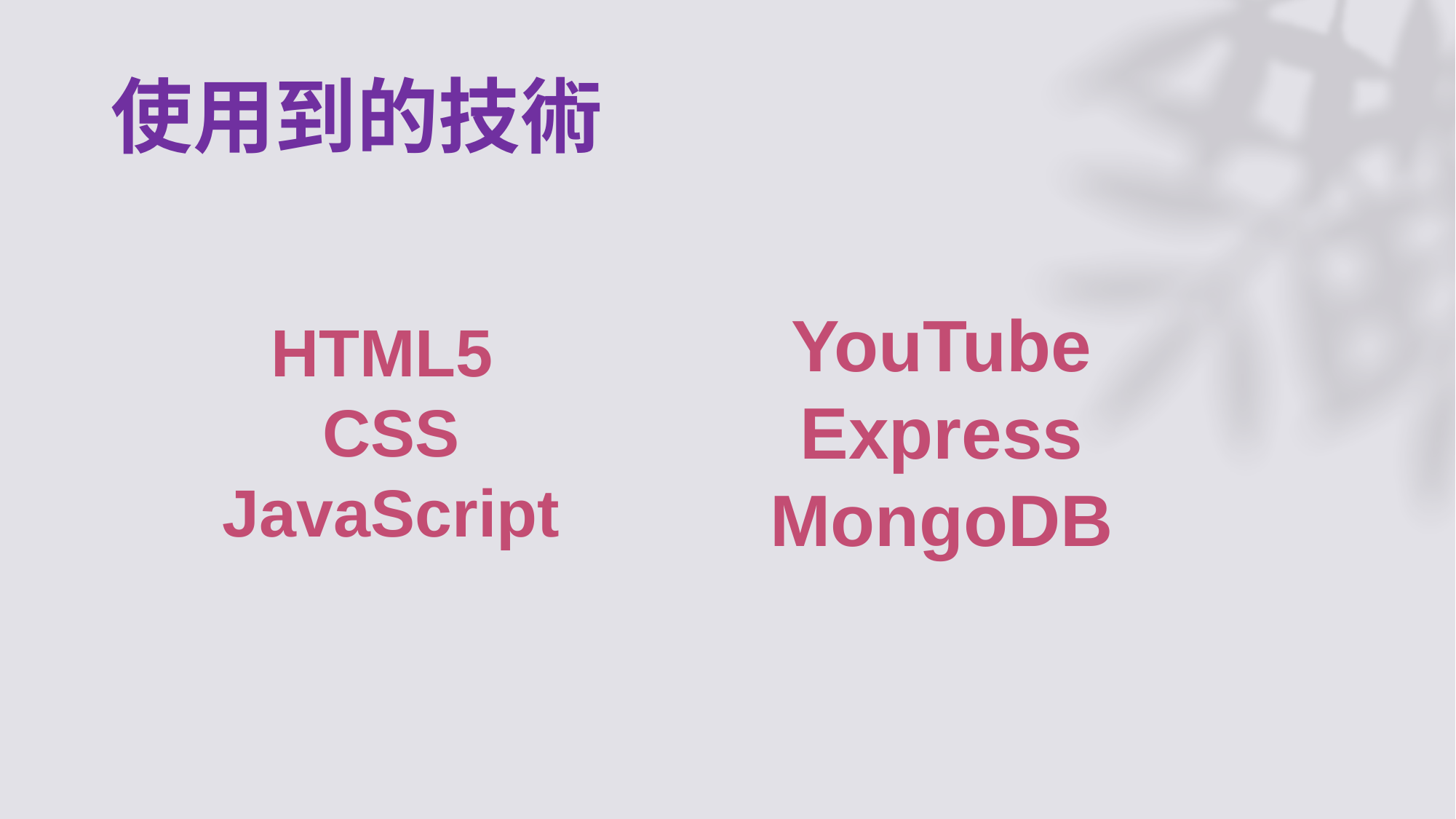

使用到的技術
YouTube
Express
MongoDB
HTML5
CSS
JavaScript